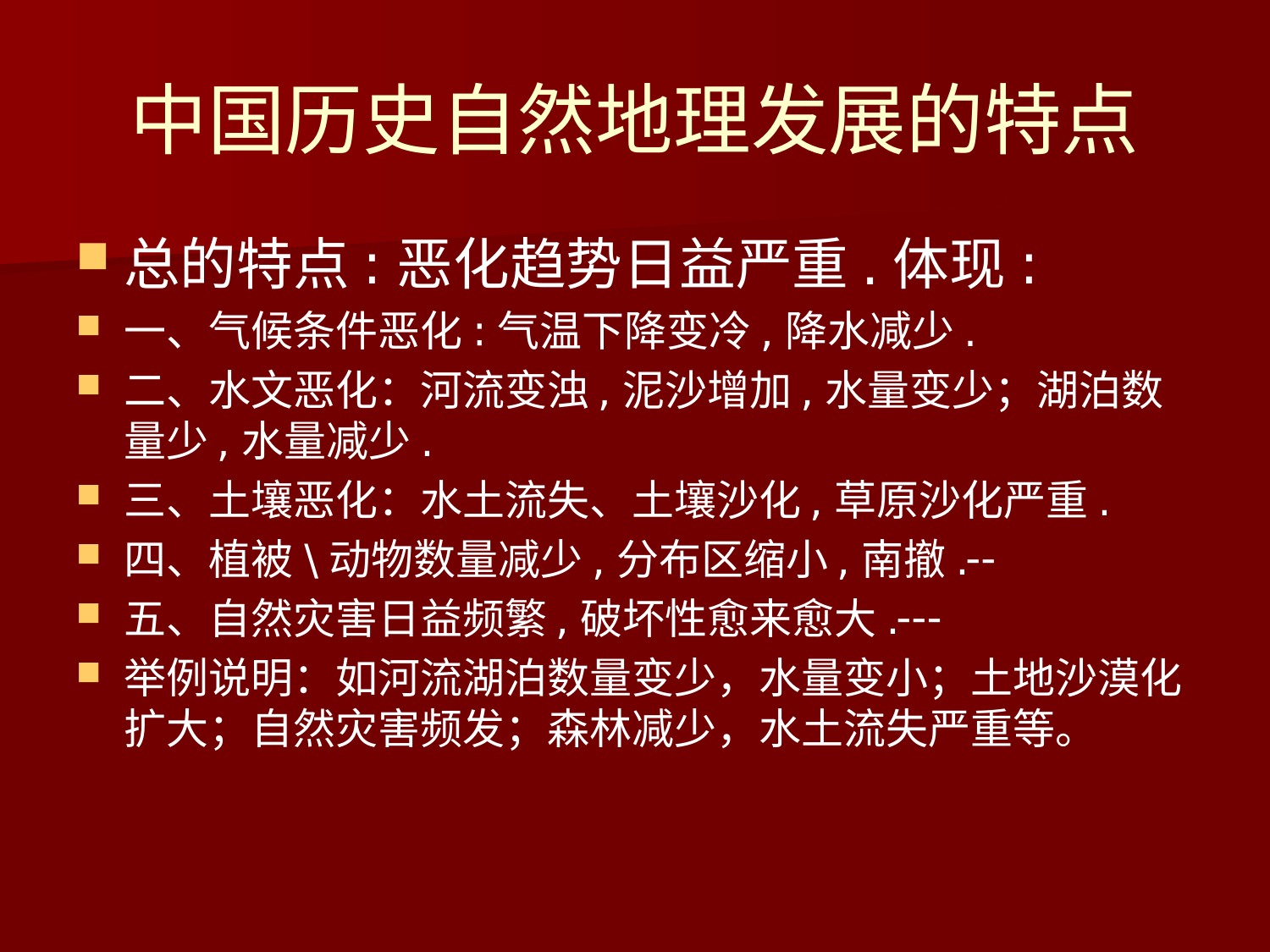

# 中国历史自然地理发展的特点
总的特点:恶化趋势日益严重.体现:
一、气候条件恶化:气温下降变冷,降水减少.
二、水文恶化：河流变浊,泥沙增加,水量变少；湖泊数量少,水量减少.
三、土壤恶化：水土流失、土壤沙化,草原沙化严重.
四、植被\动物数量减少,分布区缩小,南撤.--
五、自然灾害日益频繁,破坏性愈来愈大.---
举例说明：如河流湖泊数量变少，水量变小；土地沙漠化扩大；自然灾害频发；森林减少，水土流失严重等。